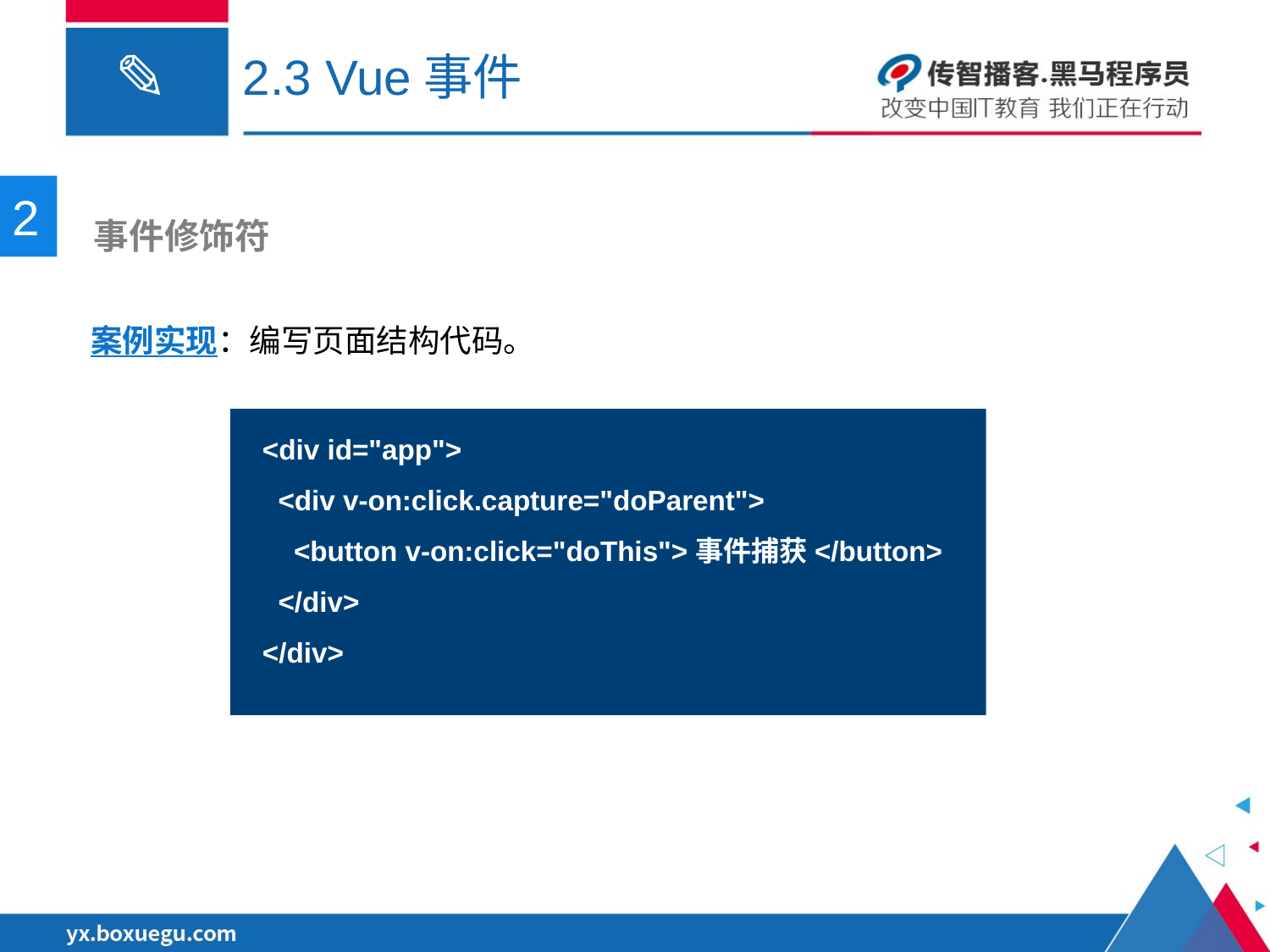

# 2.3 Vue事件

2
  事件修饰符
案例实现：编写页面结构代码。

<div id="app">
  <div v-on:click.capture="doParent">
    <button v-on:click="doThis">事件捕获</button>
  </div>
</div>